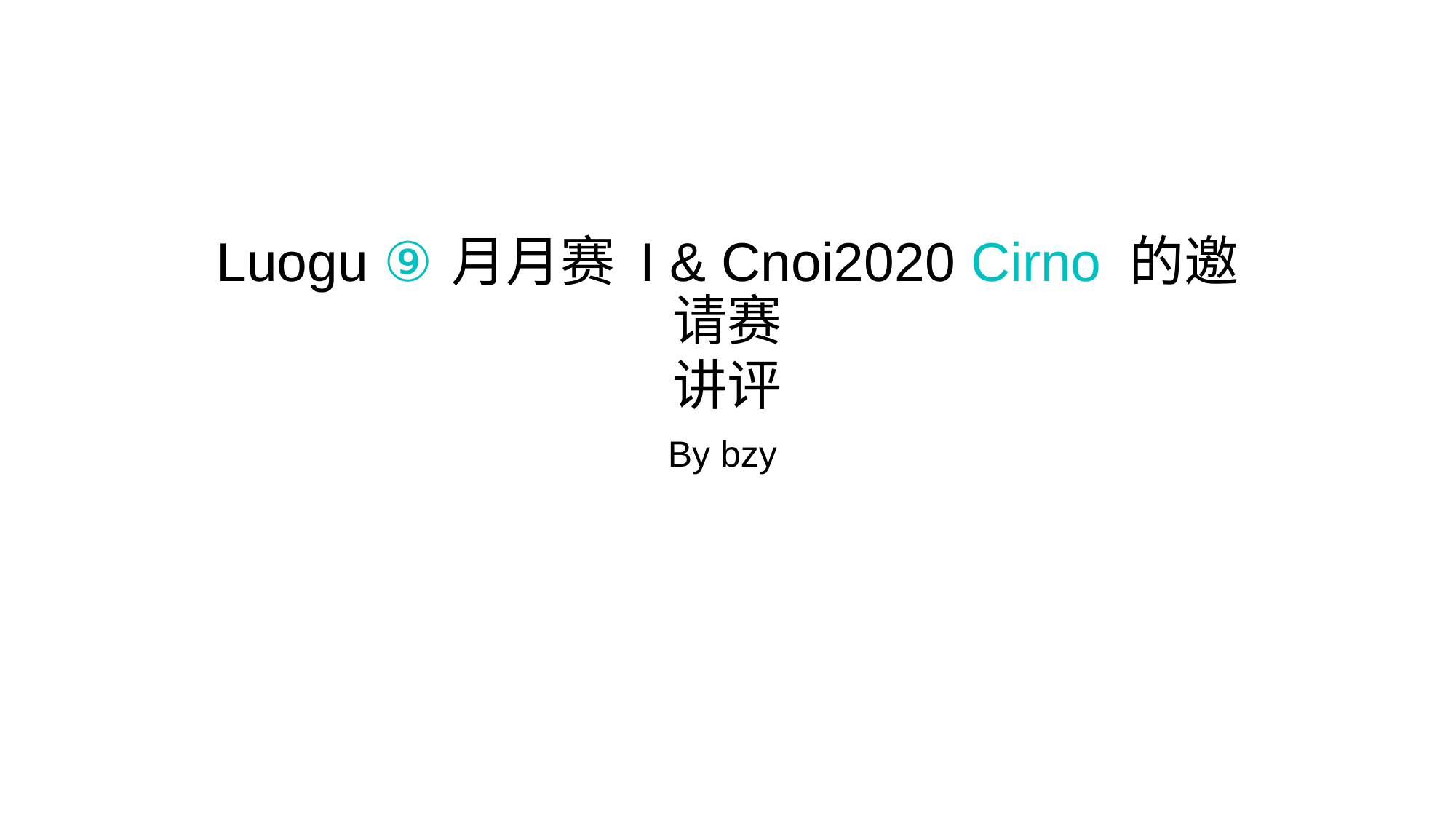

# Luogu ⑨月月赛 I & Cnoi2020 Cirno 的邀请赛
讲评
By bzy